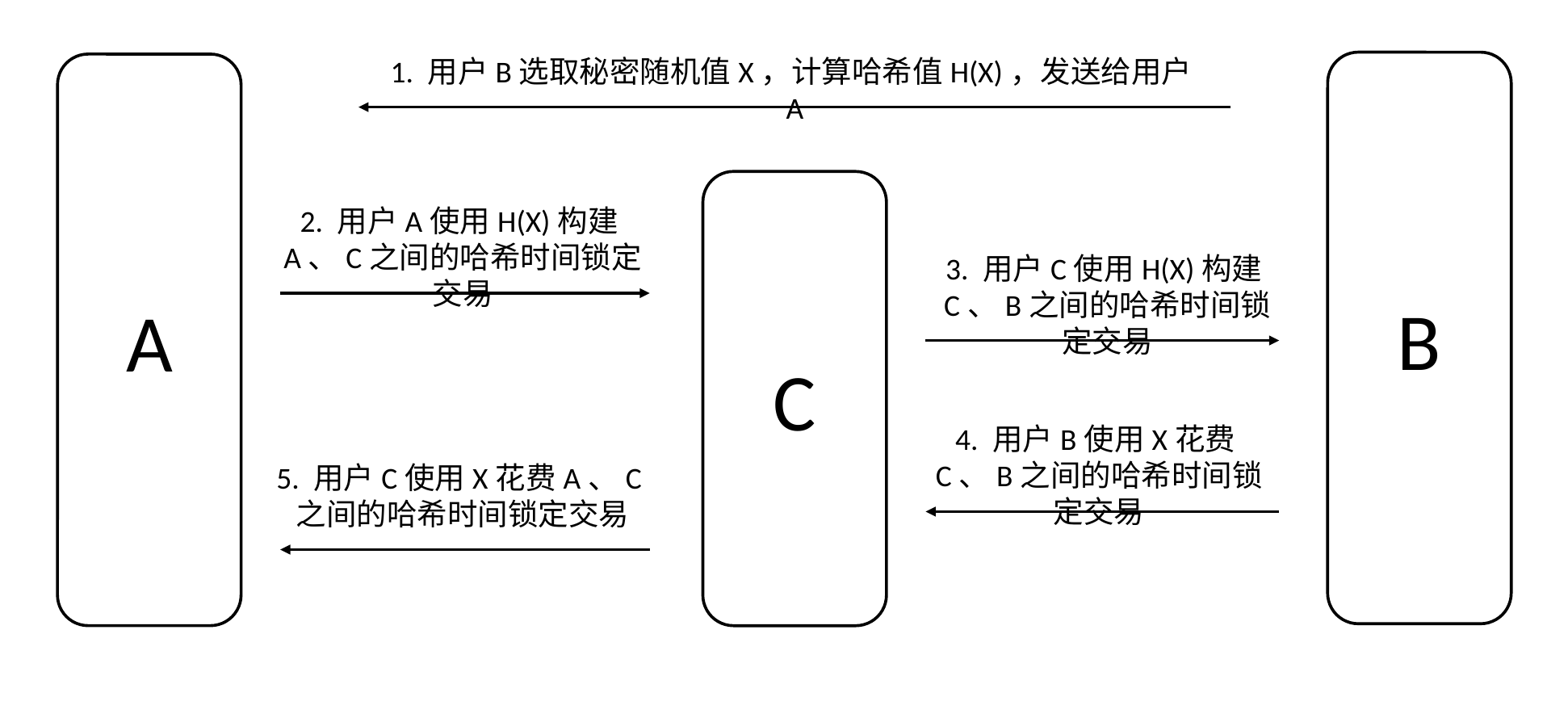

1. 用户B选取秘密随机值X，计算哈希值H(X)，发送给用户A
B
A
C
2. 用户A使用H(X)构建A、C之间的哈希时间锁定交易
3. 用户C使用H(X)构建C、B之间的哈希时间锁定交易
4. 用户B使用X花费C、B之间的哈希时间锁定交易
5. 用户C使用X花费A、C之间的哈希时间锁定交易